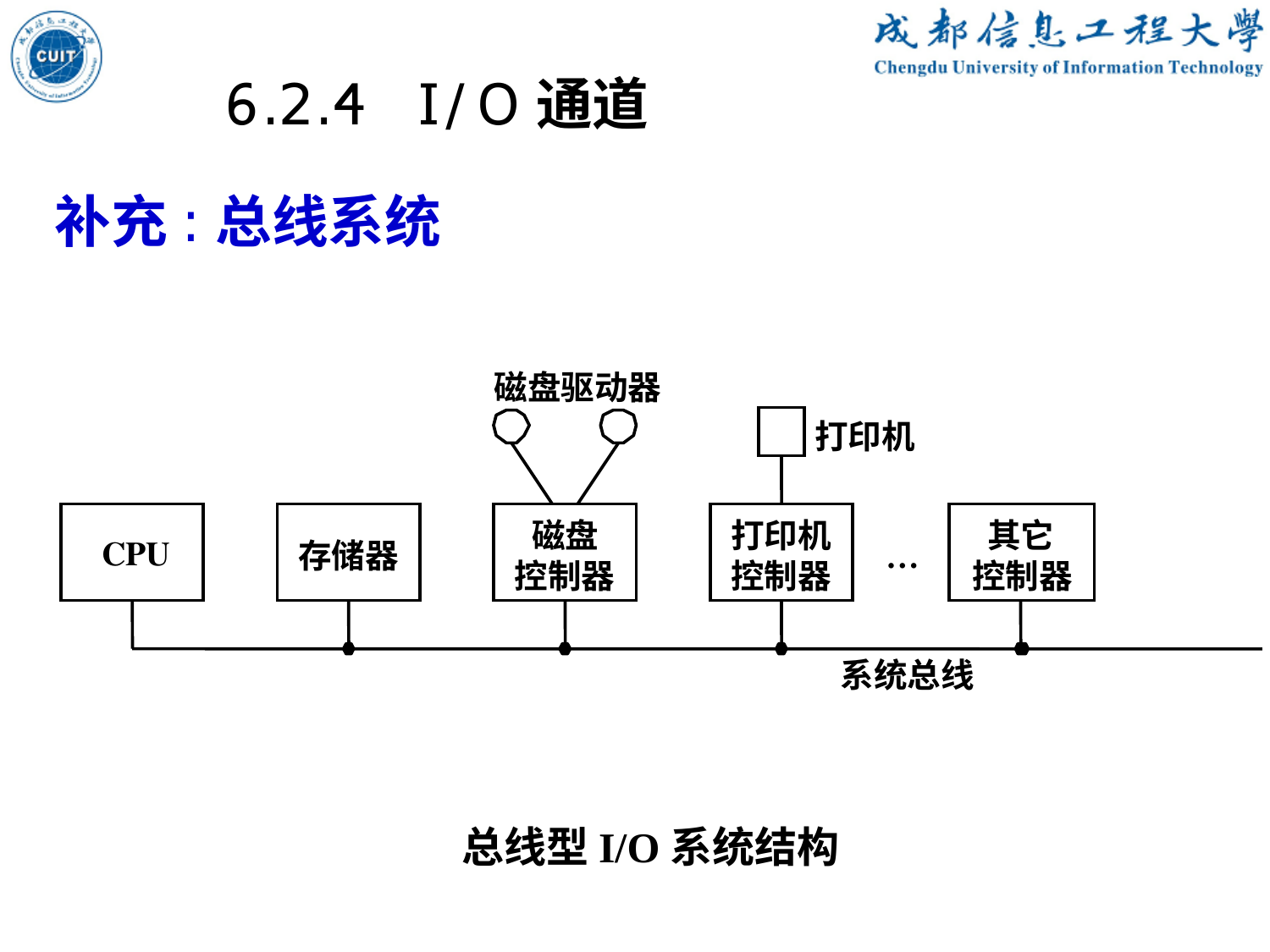

6.2.4   I/O通道
补充:总线系统
磁盘驱动器

打印机

磁盘
打印机
其它
CPU
存储器
…
控制器
控制器
控制器

系统总线
总线型I/O系统结构